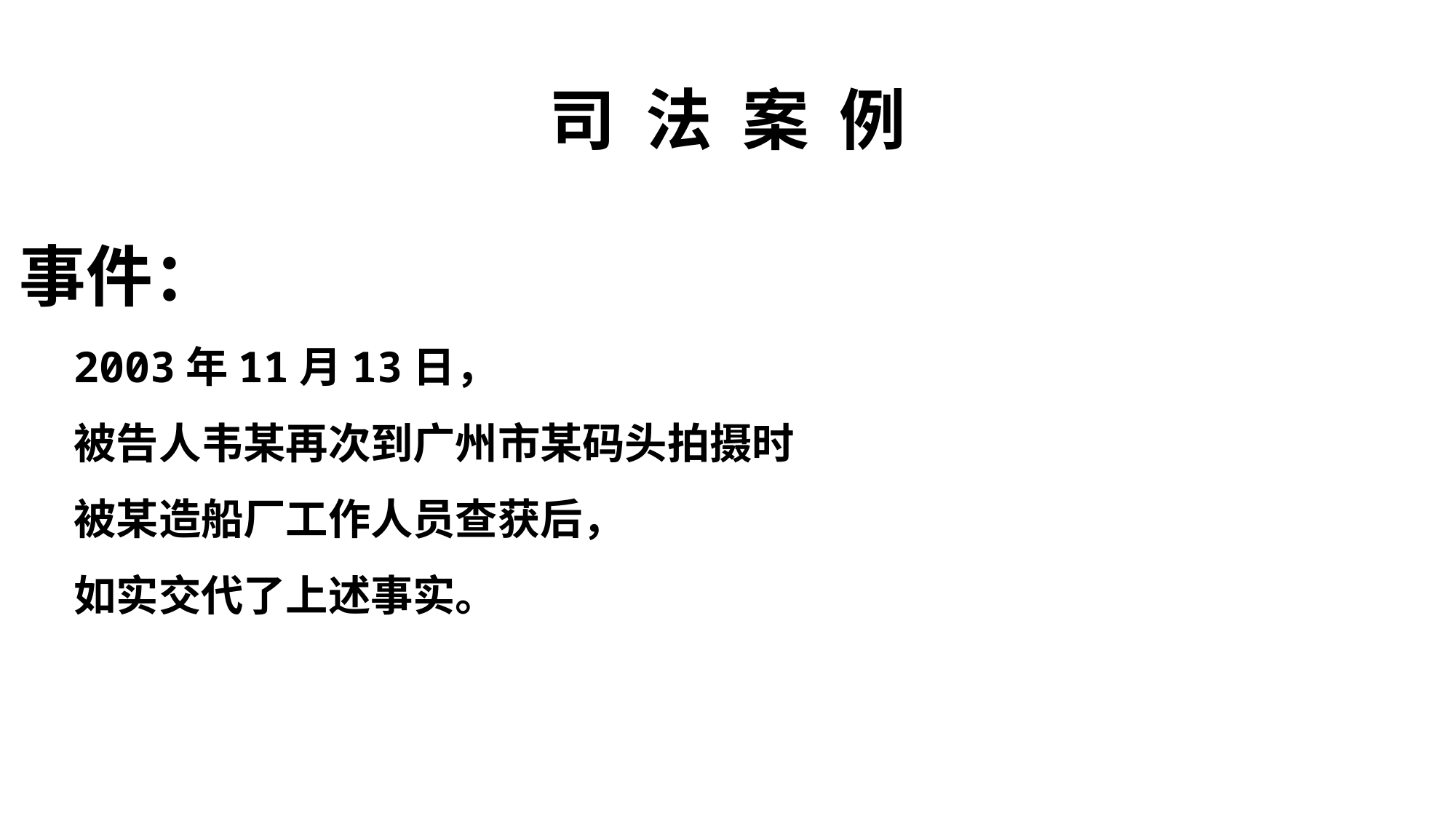

# 司  法  案  例
事件：
2003年11月13日，
被告人韦某再次到广州市某码头拍摄时
被某造船厂工作人员查获后，
如实交代了上述事实。